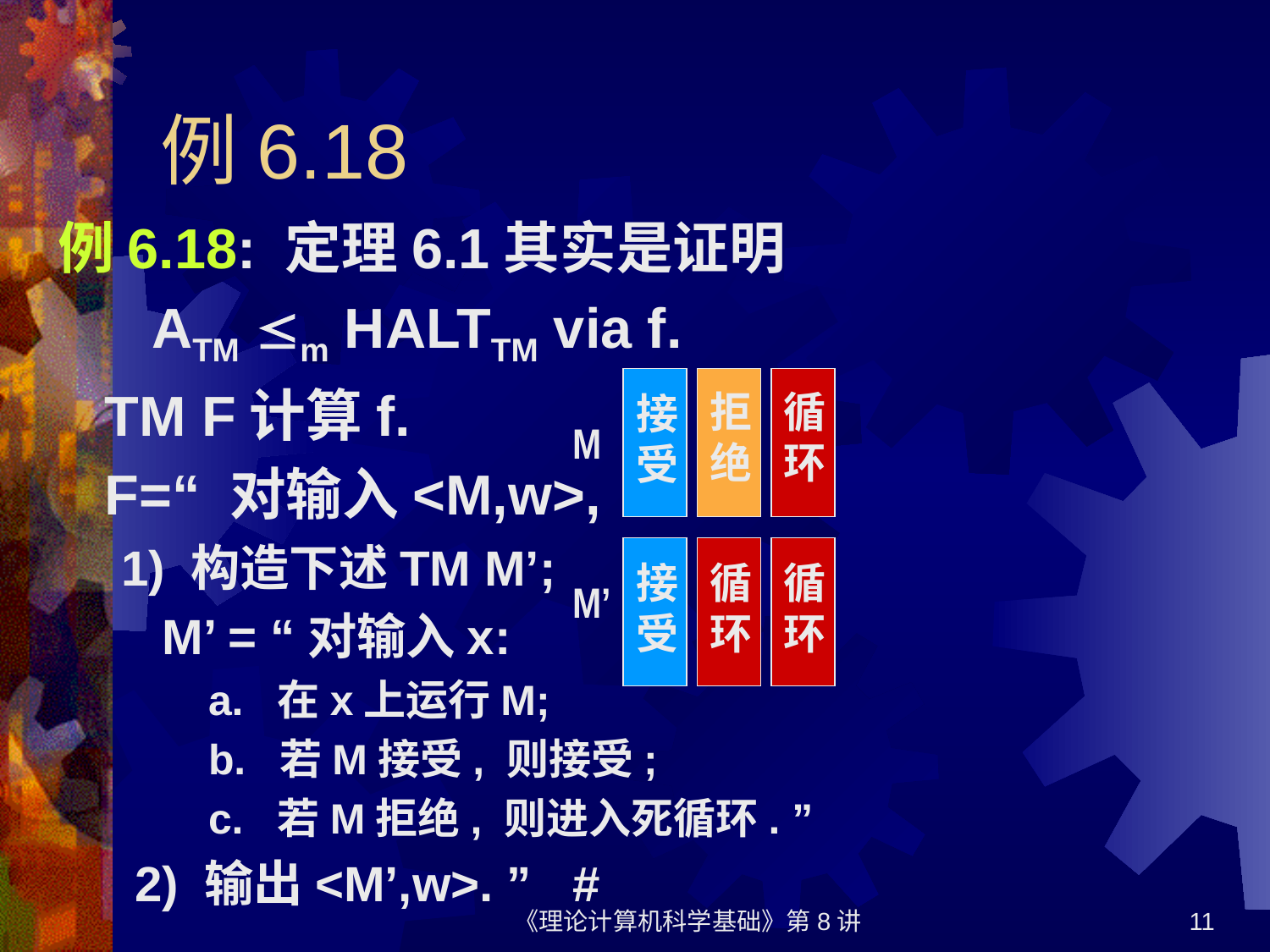

# 例6.18
例6.18: 定理6.1其实是证明
      ATM ≤m HALTTM via f.
   TM F计算f.
   F=“ 对输入<M,w>,
1) 构造下述TM M’;
   M’ = “对输入x:
  a.  在x上运行M;
  b.  若M接受, 则接受;
  c.  若M拒绝, 则进入死循环. ”
 2) 输出<M’,w>. ”   #

拒绝
循环
接受
M

接受
循环
循环
M’
《理论计算机科学基础》第8讲
11